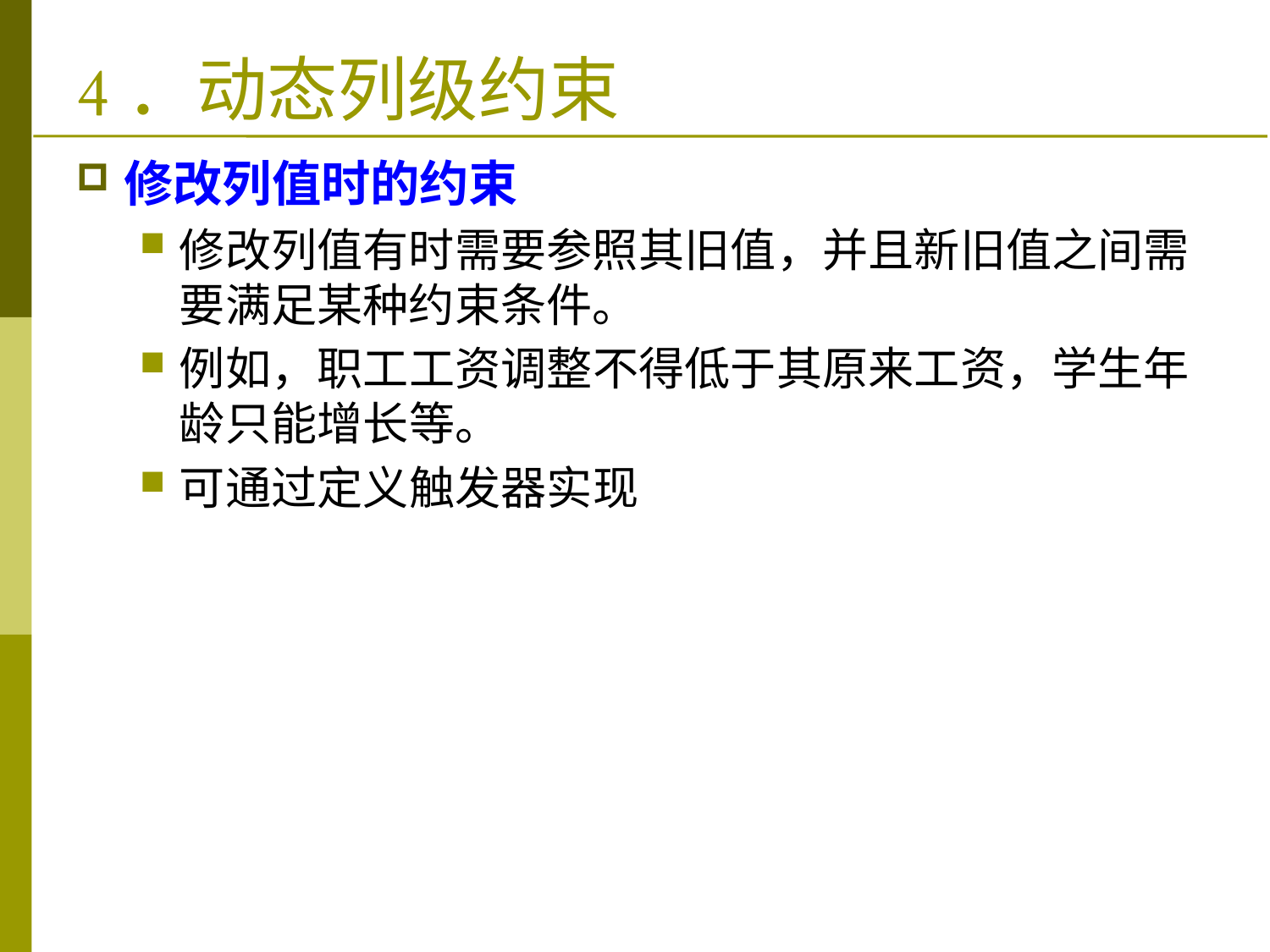

# 4．动态列级约束
修改列值时的约束
修改列值有时需要参照其旧值，并且新旧值之间需要满足某种约束条件。
例如，职工工资调整不得低于其原来工资，学生年龄只能增长等。
可通过定义触发器实现